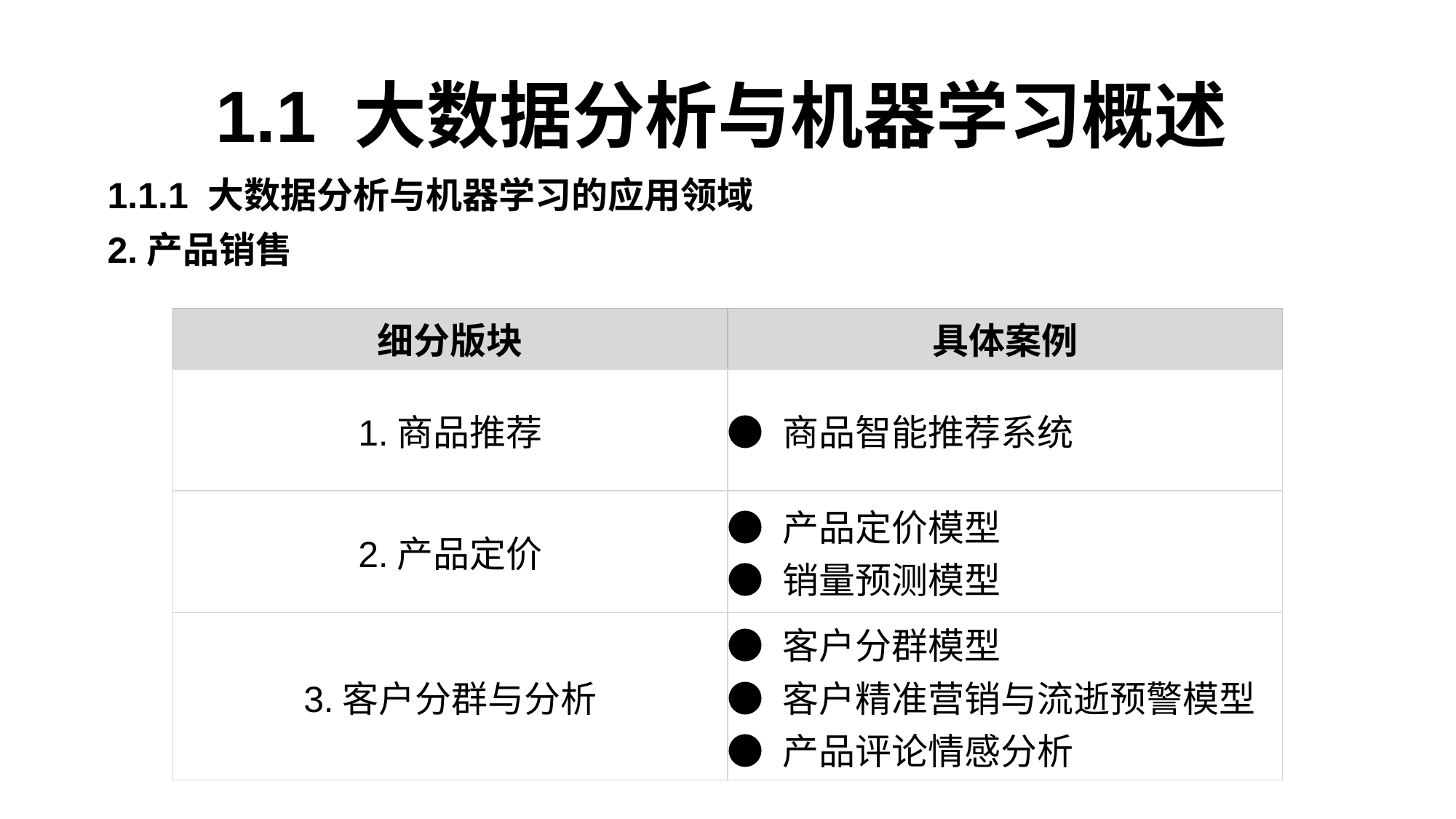

# 1.1 大数据分析与机器学习概述
1.1.1 大数据分析与机器学习的应用领域
2.产品销售
| 细分版块 | 具体案例 |
| --- | --- |
| 1.商品推荐 | ● 商品智能推荐系统 |
| 2.产品定价 | ● 产品定价模型 ● 销量预测模型 |
| 3.客户分群与分析 | ● 客户分群模型 ● 客户精准营销与流逝预警模型 ● 产品评论情感分析 |